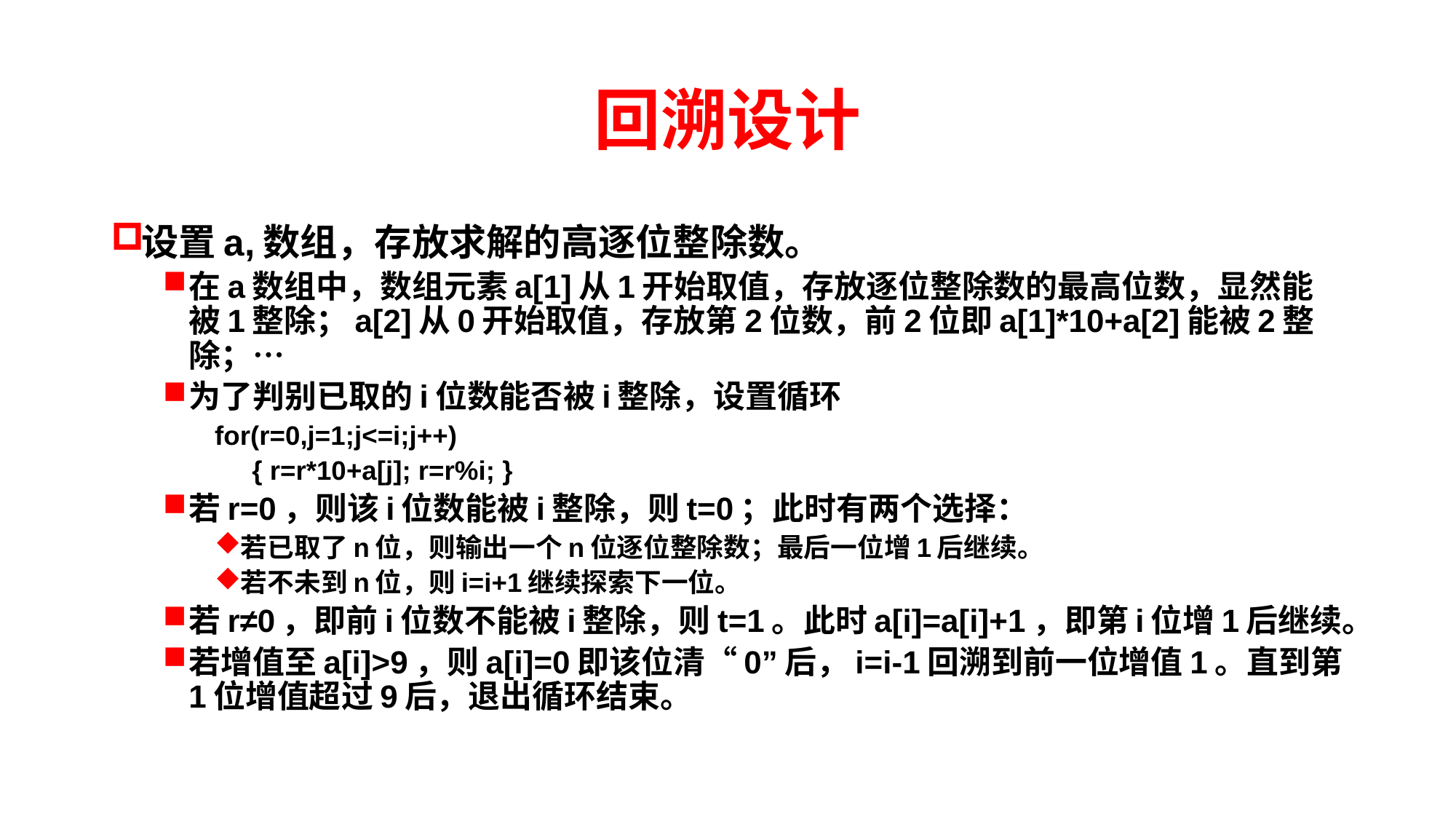

# 回溯设计
设置a,数组，存放求解的高逐位整除数。
在a数组中，数组元素a[1]从1开始取值，存放逐位整除数的最高位数，显然能被1整除；a[2]从0开始取值，存放第2位数，前2位即a[1]*10+a[2]能被2整除；…
为了判别已取的i位数能否被i整除，设置循环
for(r=0,j=1;j<=i;j++)
     { r=r*10+a[j]; r=r%i; }
若r=0，则该i位数能被i整除，则t=0；此时有两个选择：
若已取了n位，则输出一个n位逐位整除数；最后一位增1后继续。
若不未到n位，则i=i+1继续探索下一位。
若r≠0，即前i位数不能被i整除，则t=1。此时a[i]=a[i]+1，即第i位增1后继续。
若增值至a[i]>9，则a[i]=0即该位清“0”后，i=i-1回溯到前一位增值1。直到第1位增值超过9后，退出循环结束。